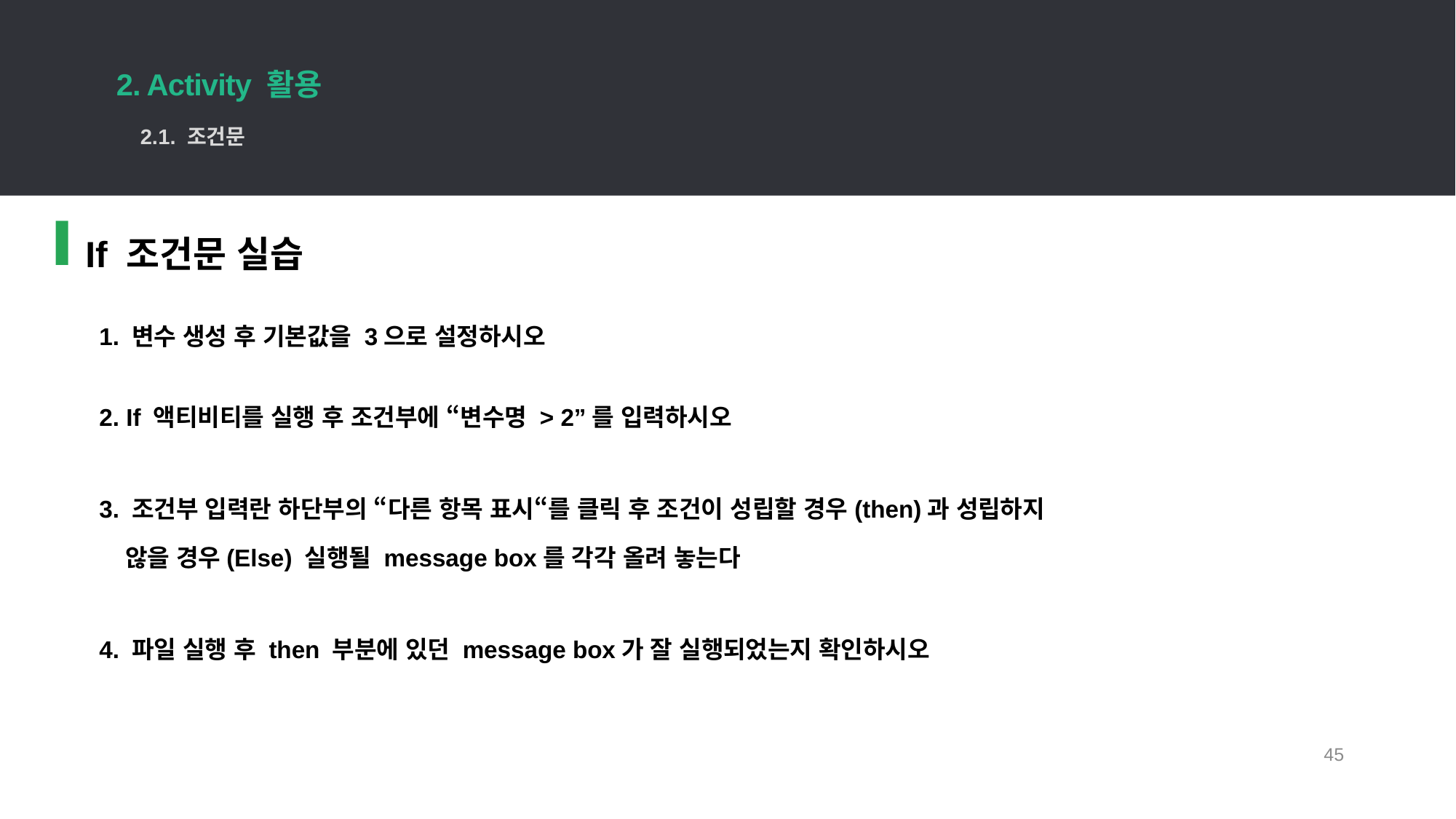

2. Activity 활용
45
2.1. 조건문
If 조건문 실습

1. 변수 생성 후 기본값을 3으로 설정하시오
2. If 액티비티를 실행 후 조건부에 “변수명 > 2”를 입력하시오
3. 조건부 입력란 하단부의 “다른 항목 표시“를 클릭 후 조건이 성립할 경우(then)과 성립하지
   않을 경우(Else) 실행될 message box를 각각 올려 놓는다
4. 파일 실행 후 then 부분에 있던 message box가 잘 실행되었는지 확인하시오
45